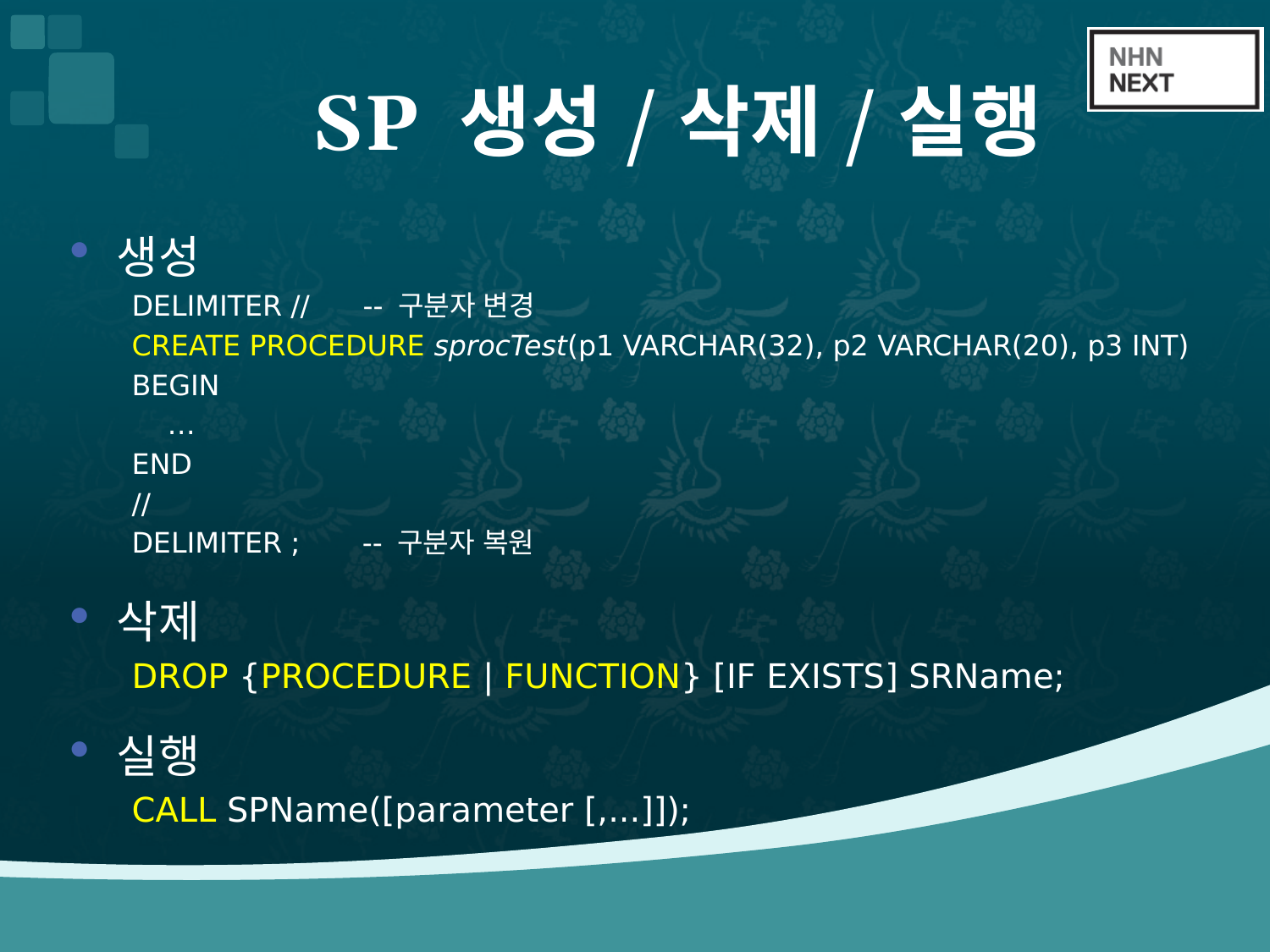

# SP 생성/삭제/실행
생성
DELIMITER //      -- 구분자 변경
CREATE PROCEDURE sprocTest(p1 VARCHAR(32), p2 VARCHAR(20), p3 INT)
BEGIN
    …
END
//
DELIMITER ;       -- 구분자 복원

삭제
DROP {PROCEDURE | FUNCTION} [IF EXISTS] SRName;

실행
CALL SPName([parameter [,...]]);